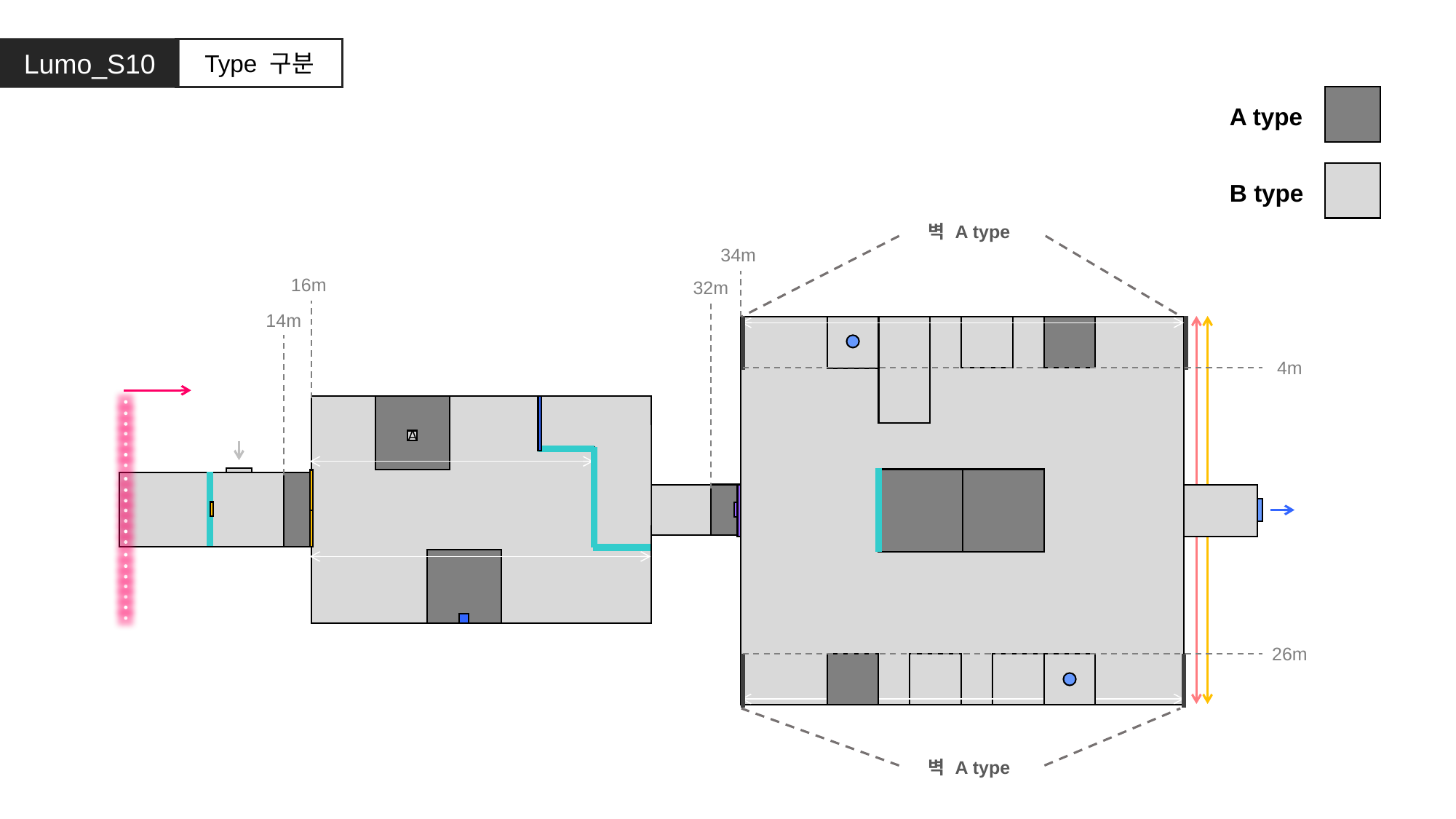

Lumo_S10
Type 구분

A type

B type
벽 A type
34m
16m
32m
14m

4m

A

26m

벽 A type